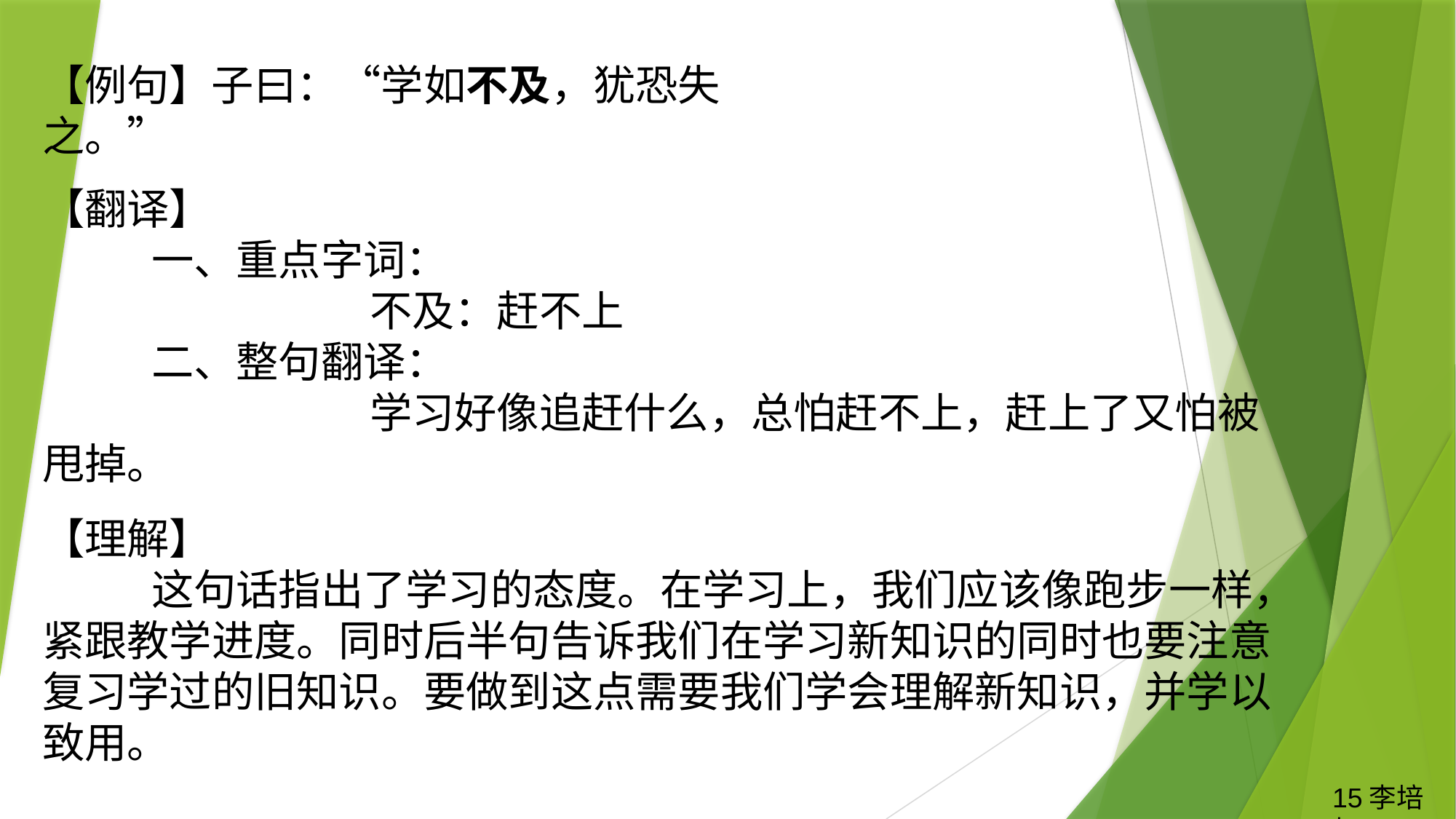

【例句】子曰：“学如不及，犹恐失之。”
【翻译】
	一、重点字词：
			不及：赶不上
	二、整句翻译：
			学习好像追赶什么，总怕赶不上，赶上了又怕被甩掉。
【理解】
	这句话指出了学习的态度。在学习上，我们应该像跑步一样，紧跟教学进度。同时后半句告诉我们在学习新知识的同时也要注意复习学过的旧知识。要做到这点需要我们学会理解新知识，并学以致用。
15李培权